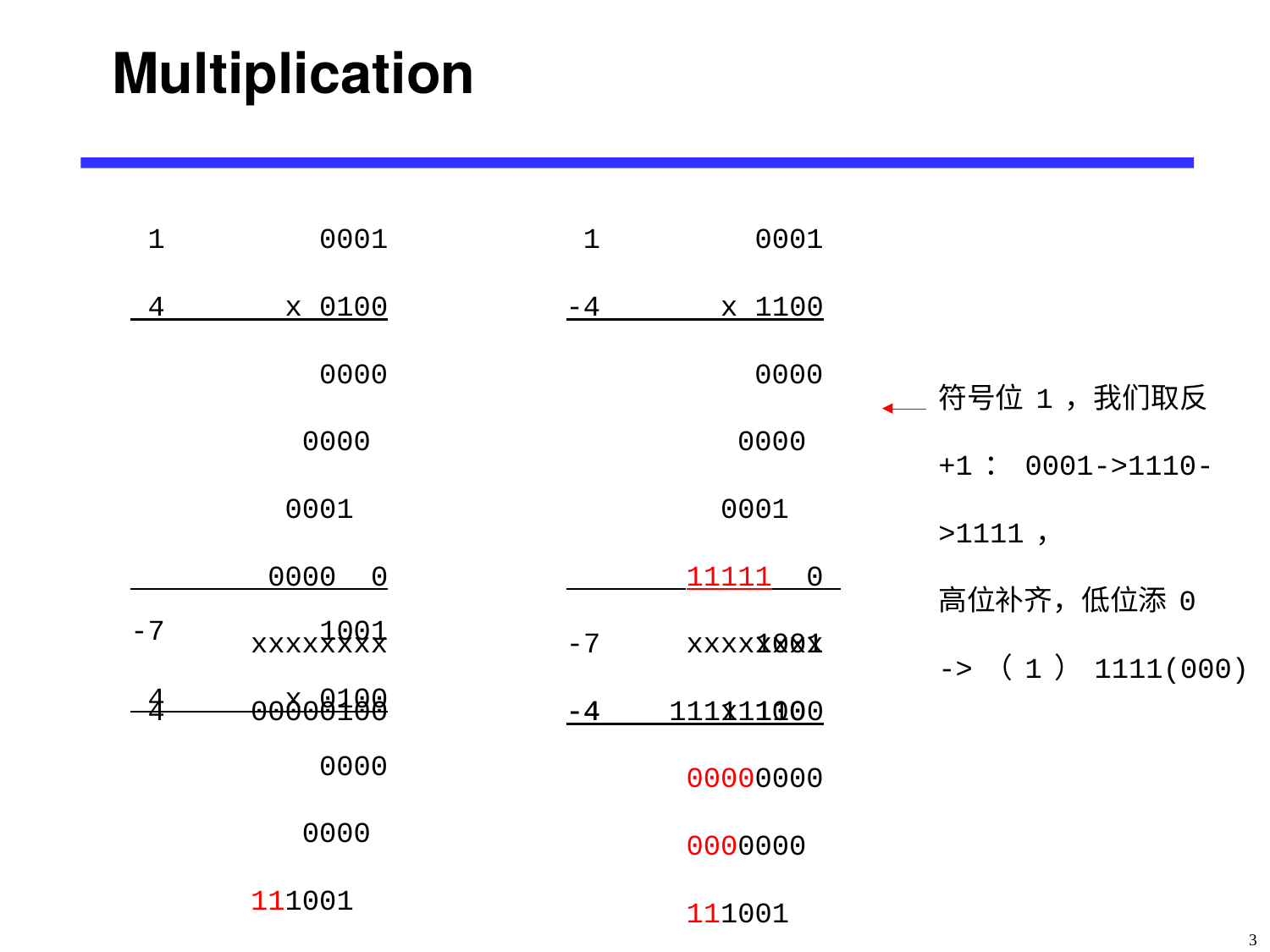

# Multiplication
 1         0001
 4       x 0100
           0000
          0000
         0001
        0000  0
       xxxxxxxx
 4     00000100
 1         0001
-4       x 1100
           0000
          0000
         0001
       11111  0
       xxxxxxxx
-4    11111100
符号位1，我们取反+1：0001->1110->1111，
高位补齐，低位添0
->（1）1111(000)
-7         1001
 4       x 0100
           0000
          0000
       111001
        0000  0
       xxxxxxxx
-28    11100100
-7         1001
-4       x 1100
       00000000
       0000000
       111001
       00111  0 (符号位1，同上)
       xxxxxxxx
 28   100011100
3